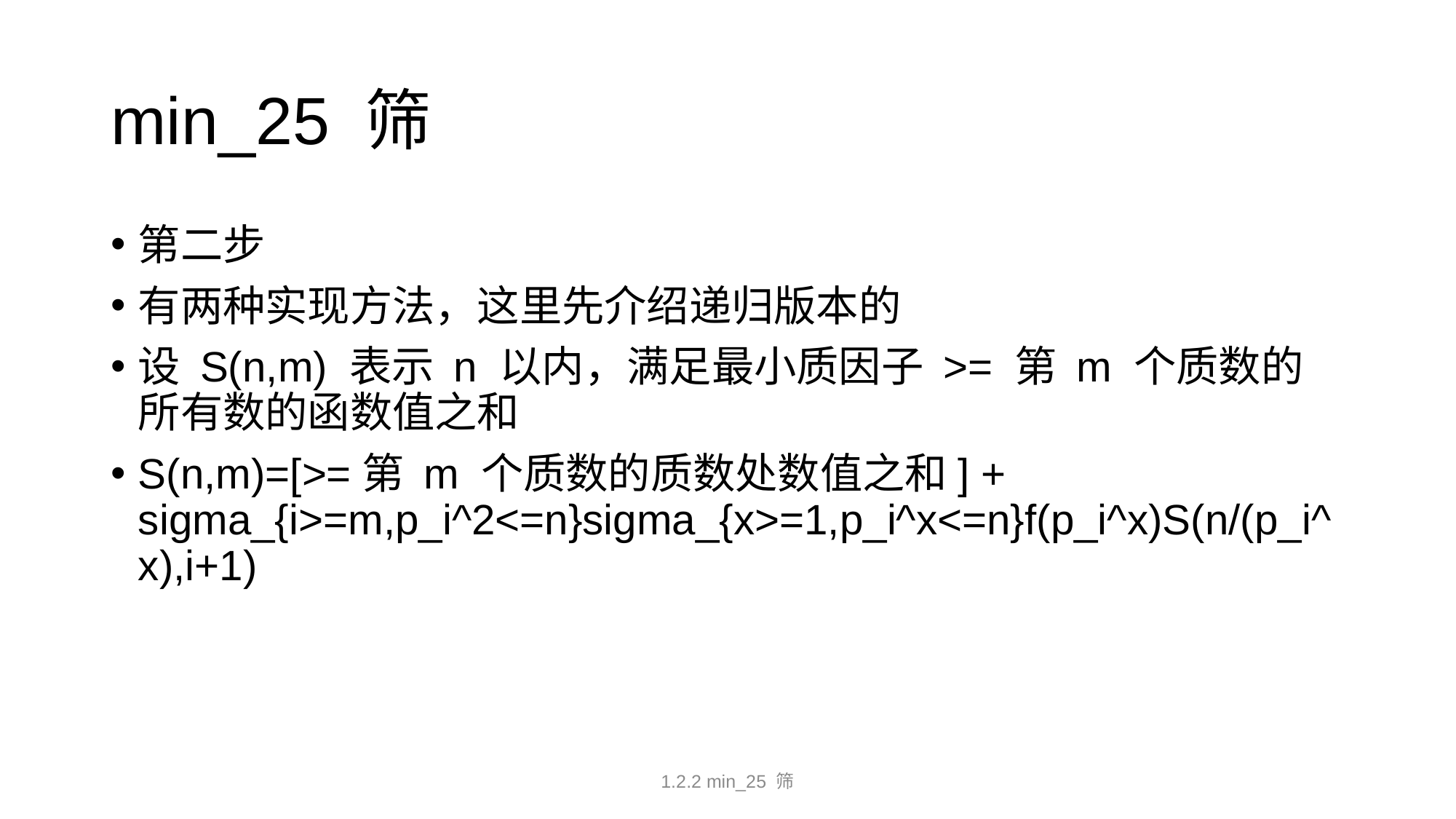

# min_25 筛
第二步
有两种实现方法，这里先介绍递归版本的
设 S(n,m) 表示 n 以内，满足最小质因子 >= 第 m 个质数的所有数的函数值之和
S(n,m)=[>=第 m 个质数的质数处数值之和] + sigma_{i>=m,p_i^2<=n}sigma_{x>=1,p_i^x<=n}f(p_i^x)S(n/(p_i^x),i+1)

1.2.2 min_25 筛